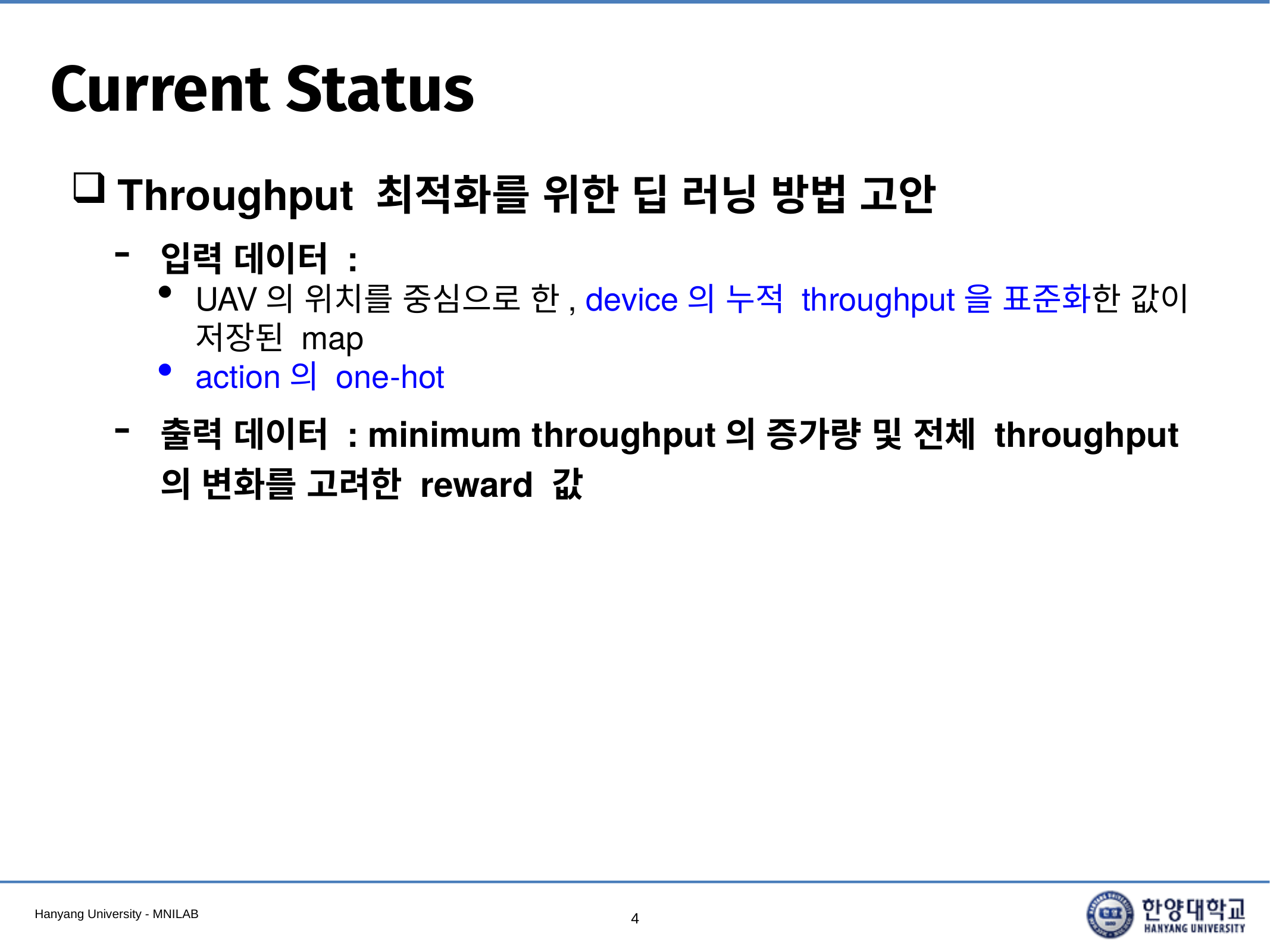

# Current Status
Throughput 최적화를 위한 딥 러닝 방법 고안
입력 데이터 :
UAV의 위치를 중심으로 한, device의 누적 throughput을 표준화한 값이 저장된 map
action의 one-hot
출력 데이터 : minimum throughput의 증가량 및 전체 throughput의 변화를 고려한 reward 값
4